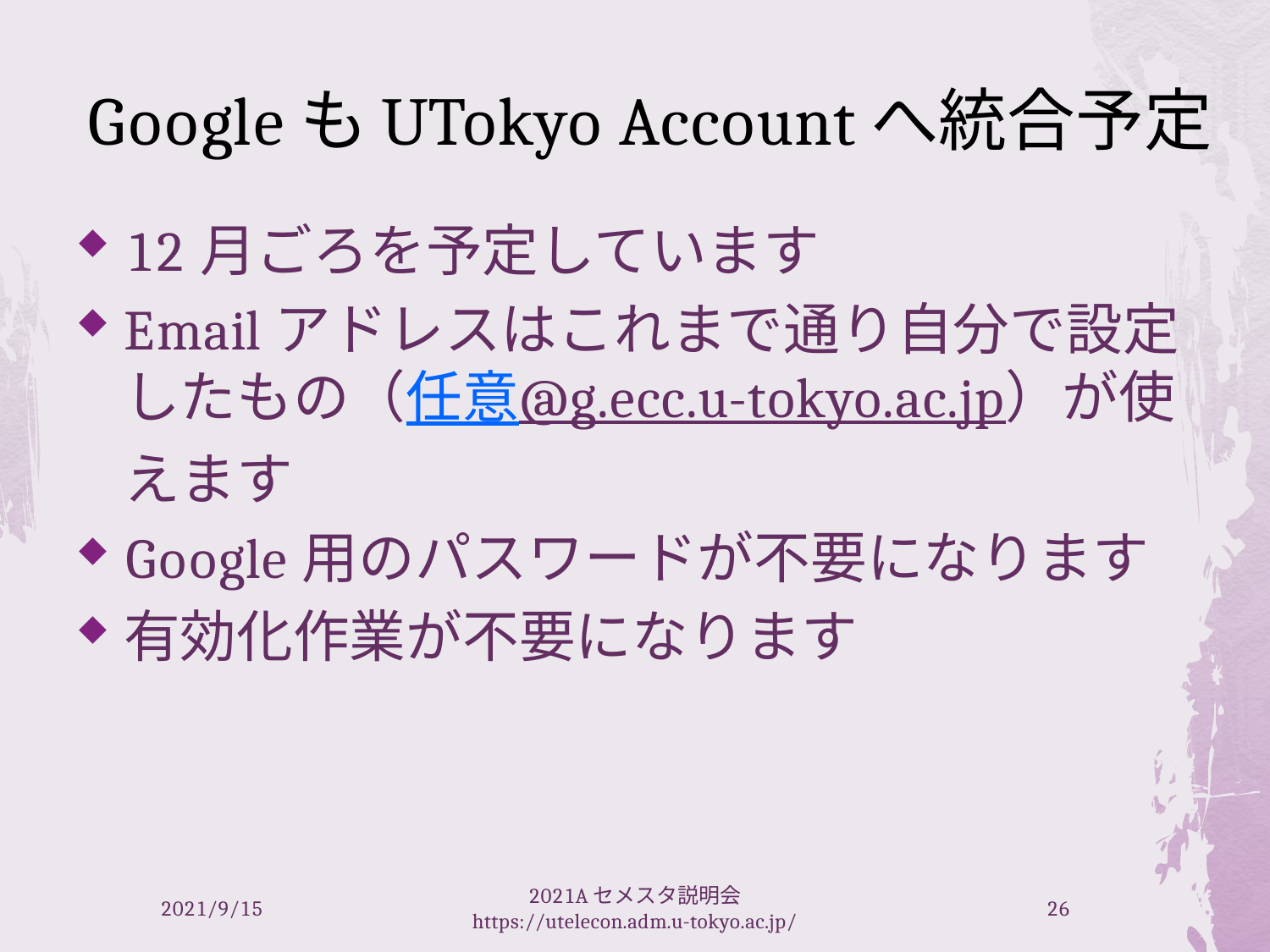

# GoogleもUTokyo Accountへ統合予定
12月ごろを予定しています
Emailアドレスはこれまで通り自分で設定したもの（任意@g.ecc.u-tokyo.ac.jp）が使えます
Google用のパスワードが不要になります
有効化作業が不要になります
2021/9/15
2021Aセメスタ説明会 https://utelecon.adm.u-tokyo.ac.jp/
26